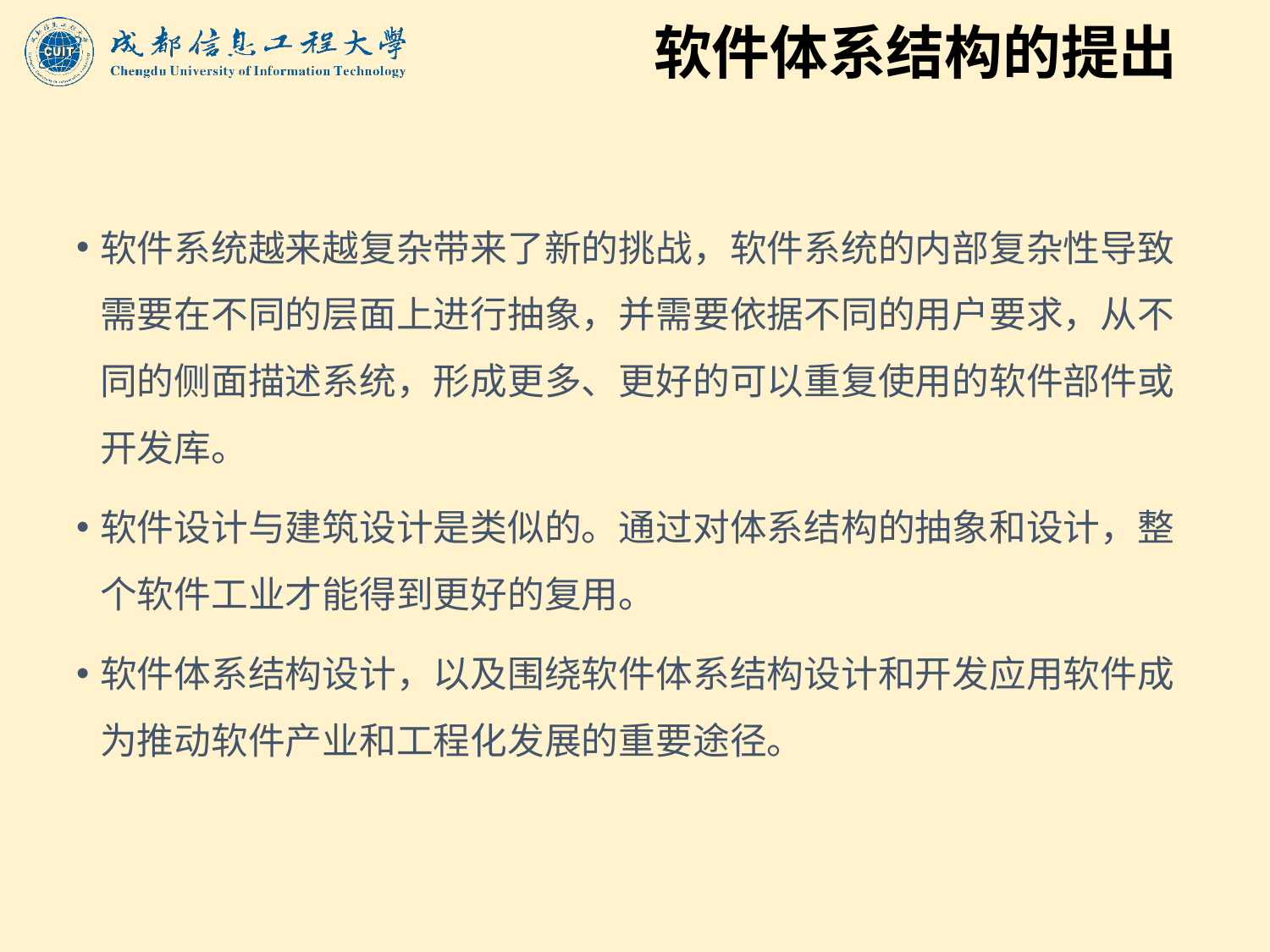

# 软件体系结构的提出
软件系统越来越复杂带来了新的挑战，软件系统的内部复杂性导致需要在不同的层面上进行抽象，并需要依据不同的用户要求，从不同的侧面描述系统，形成更多、更好的可以重复使用的软件部件或开发库。
软件设计与建筑设计是类似的。通过对体系结构的抽象和设计，整个软件工业才能得到更好的复用。
软件体系结构设计，以及围绕软件体系结构设计和开发应用软件成为推动软件产业和工程化发展的重要途径。